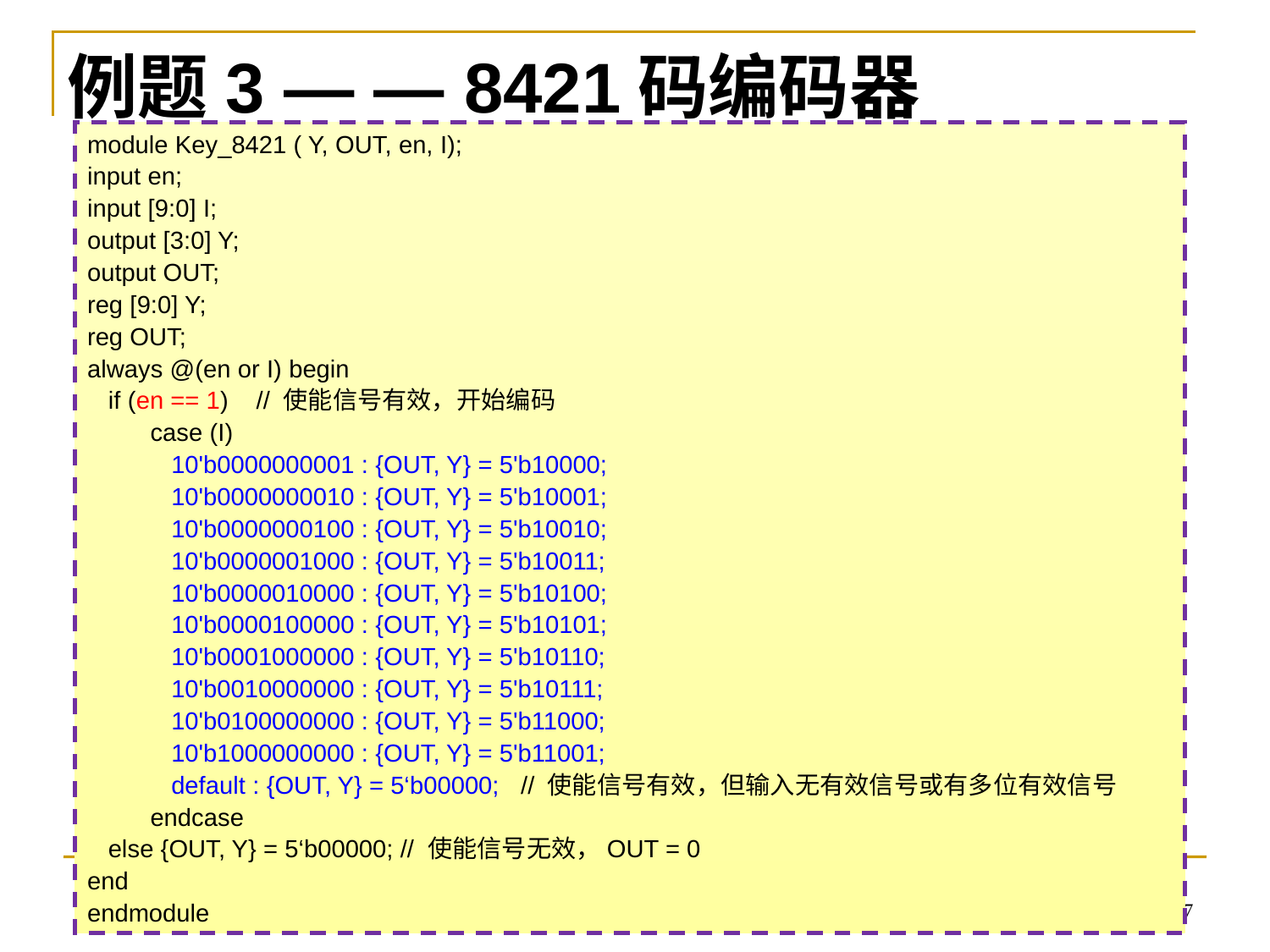

例题3 — — 8421码编码器
module Key_8421 ( Y, OUT, en, I);
input en;
input [9:0] I;
output [3:0] Y;
output OUT;
reg [9:0] Y;
reg OUT;
always @(en or I) begin
   if (en == 1)    // 使能信号有效，开始编码
         case (I)
            10'b0000000001 : {OUT, Y} = 5'b10000;
            10'b0000000010 : {OUT, Y} = 5'b10001;
            10'b0000000100 : {OUT, Y} = 5'b10010;
            10'b0000001000 : {OUT, Y} = 5'b10011;
            10'b0000010000 : {OUT, Y} = 5'b10100;
            10'b0000100000 : {OUT, Y} = 5'b10101;
            10'b0001000000 : {OUT, Y} = 5'b10110;
            10'b0010000000 : {OUT, Y} = 5'b10111;
            10'b0100000000 : {OUT, Y} = 5'b11000;
            10'b1000000000 : {OUT, Y} = 5'b11001;
            default : {OUT, Y} = 5‘b00000;   // 使能信号有效，但输入无有效信号或有多位有效信号
         endcase
   else {OUT, Y} = 5‘b00000; // 使能信号无效，OUT = 0
end
endmodule
2018/11/28
17
逻辑设计基础